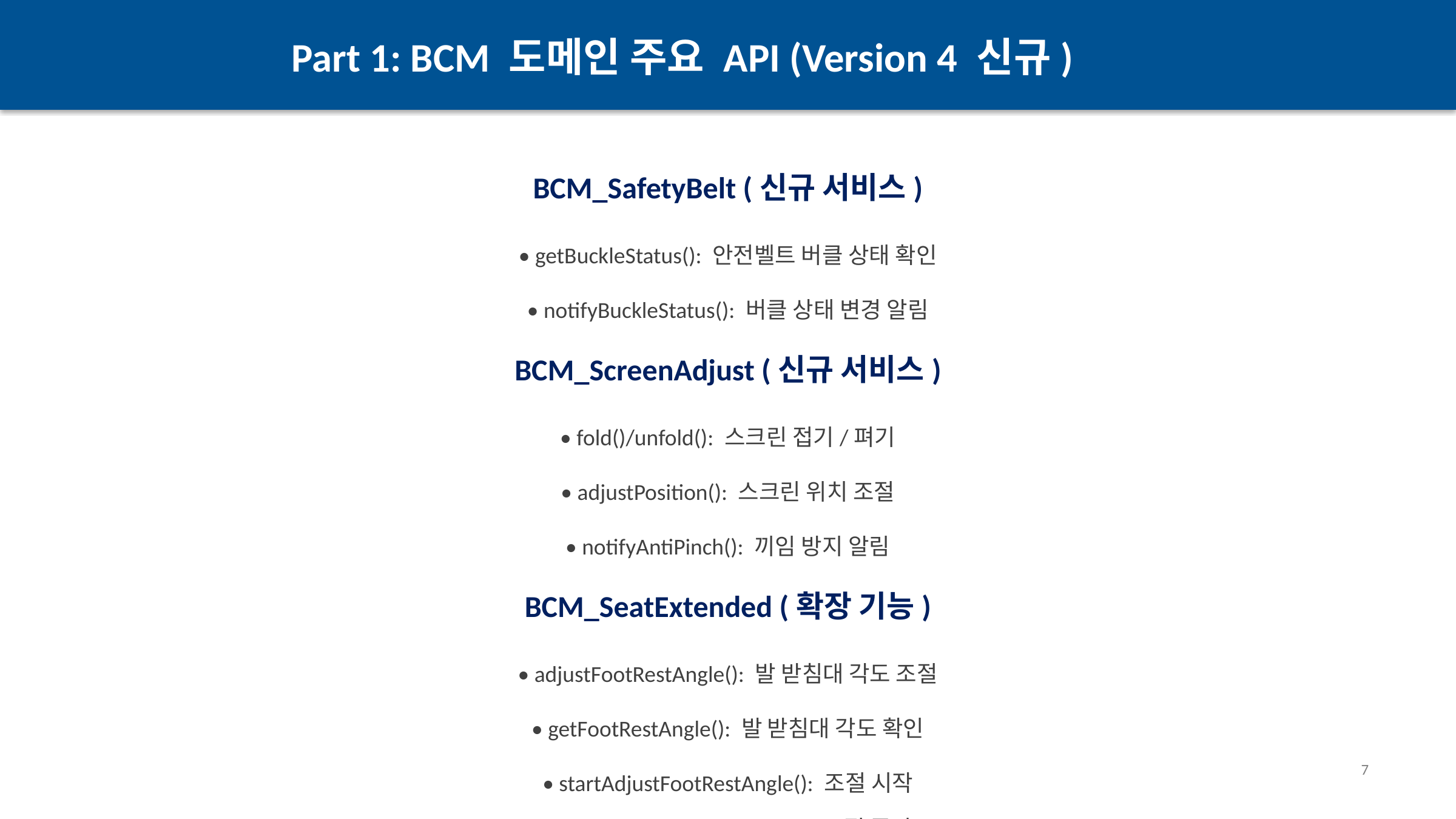

Part 1: BCM 도메인 주요 API (Version 4 신규)
BCM_SafetyBelt (신규 서비스)
• getBuckleStatus(): 안전벨트 버클 상태 확인
• notifyBuckleStatus(): 버클 상태 변경 알림
BCM_ScreenAdjust (신규 서비스)
• fold()/unfold(): 스크린 접기/펴기
• adjustPosition(): 스크린 위치 조절
• notifyAntiPinch(): 끼임 방지 알림
BCM_SeatExtended (확장 기능)
• adjustFootRestAngle(): 발 받침대 각도 조절
• getFootRestAngle(): 발 받침대 각도 확인
7
• startAdjustFootRestAngle(): 조절 시작
• stopAdjustFootRestAngle(): 조절 중지